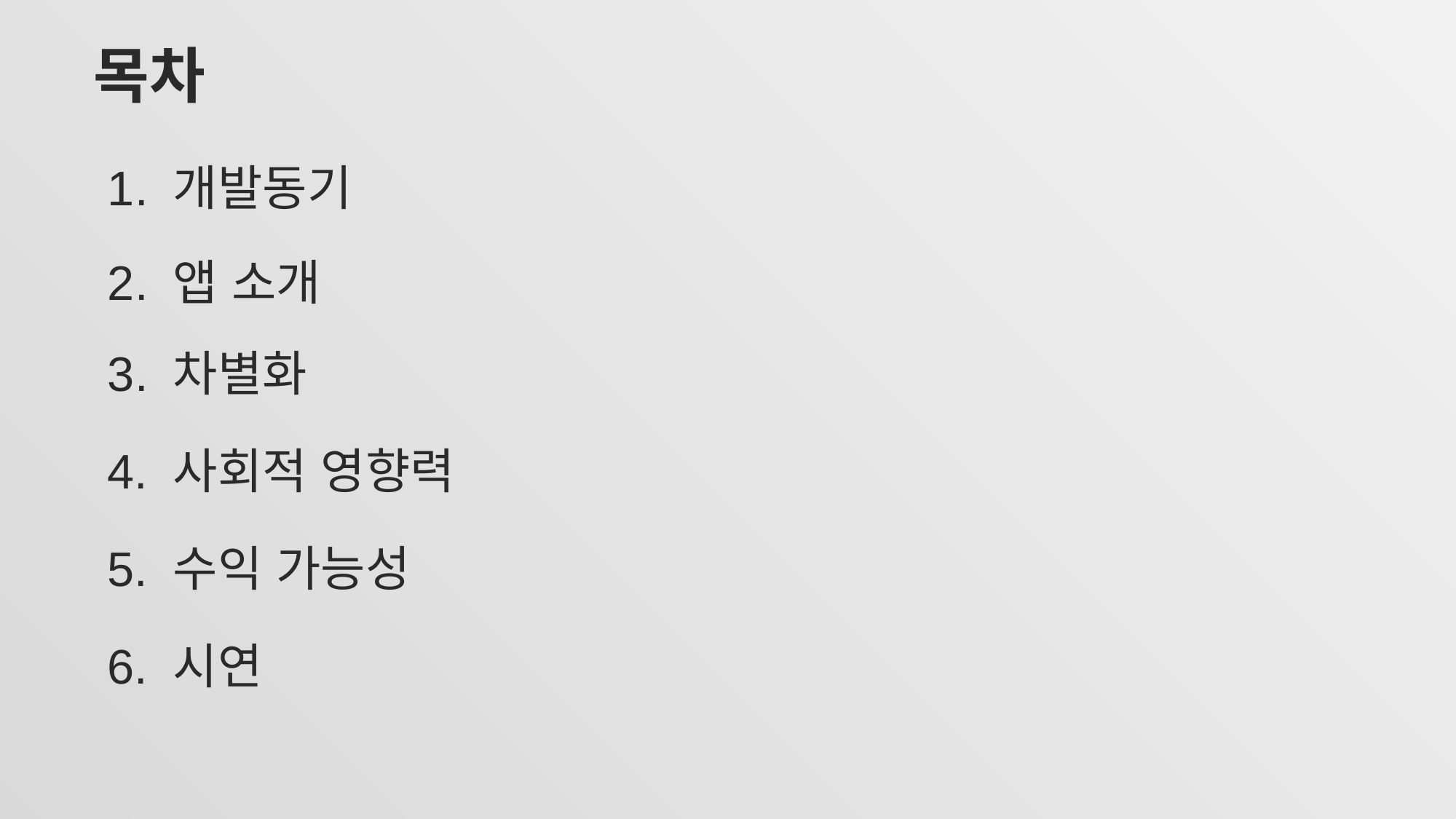

목차
1. 개발동기
2. 앱 소개
3. 차별화
4. 사회적 영향력
5. 수익 가능성
6. 시연